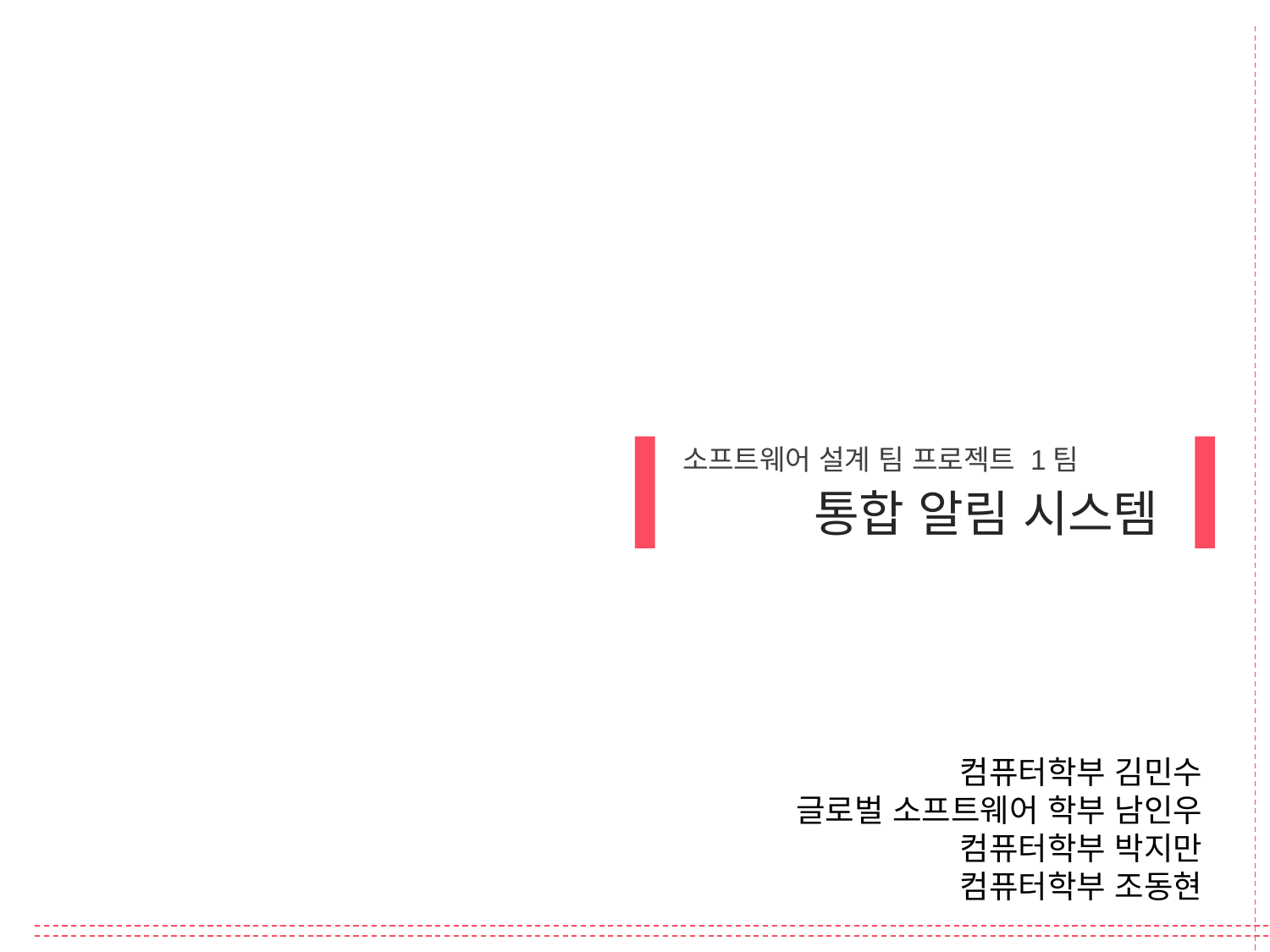

소프트웨어 설계 팀 프로젝트 1팀

	통합 알림 시스템
컴퓨터학부 김민수
글로벌 소프트웨어 학부 남인우
컴퓨터학부 박지만
컴퓨터학부 조동현